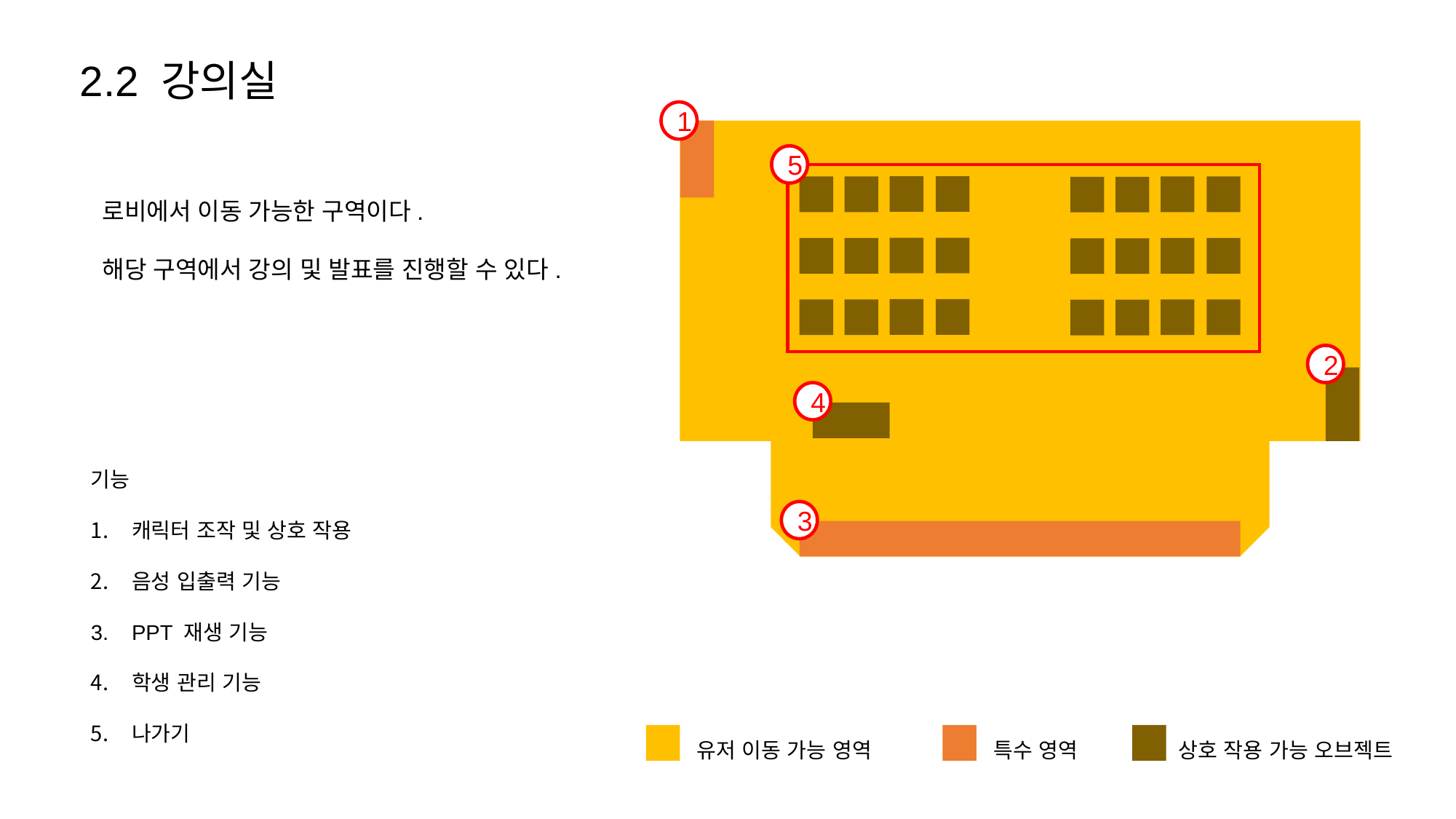

2.2 강의실
1

5
로비에서 이동 가능한 구역이다.
해당 구역에서 강의 및 발표를 진행할 수 있다.

2

4

기능
캐릭터 조작 및 상호 작용
음성 입출력 기능
PPT 재생 기능
학생 관리 기능
나가기

3

특수 영역
상호 작용 가능 오브젝트
유저 이동 가능 영역